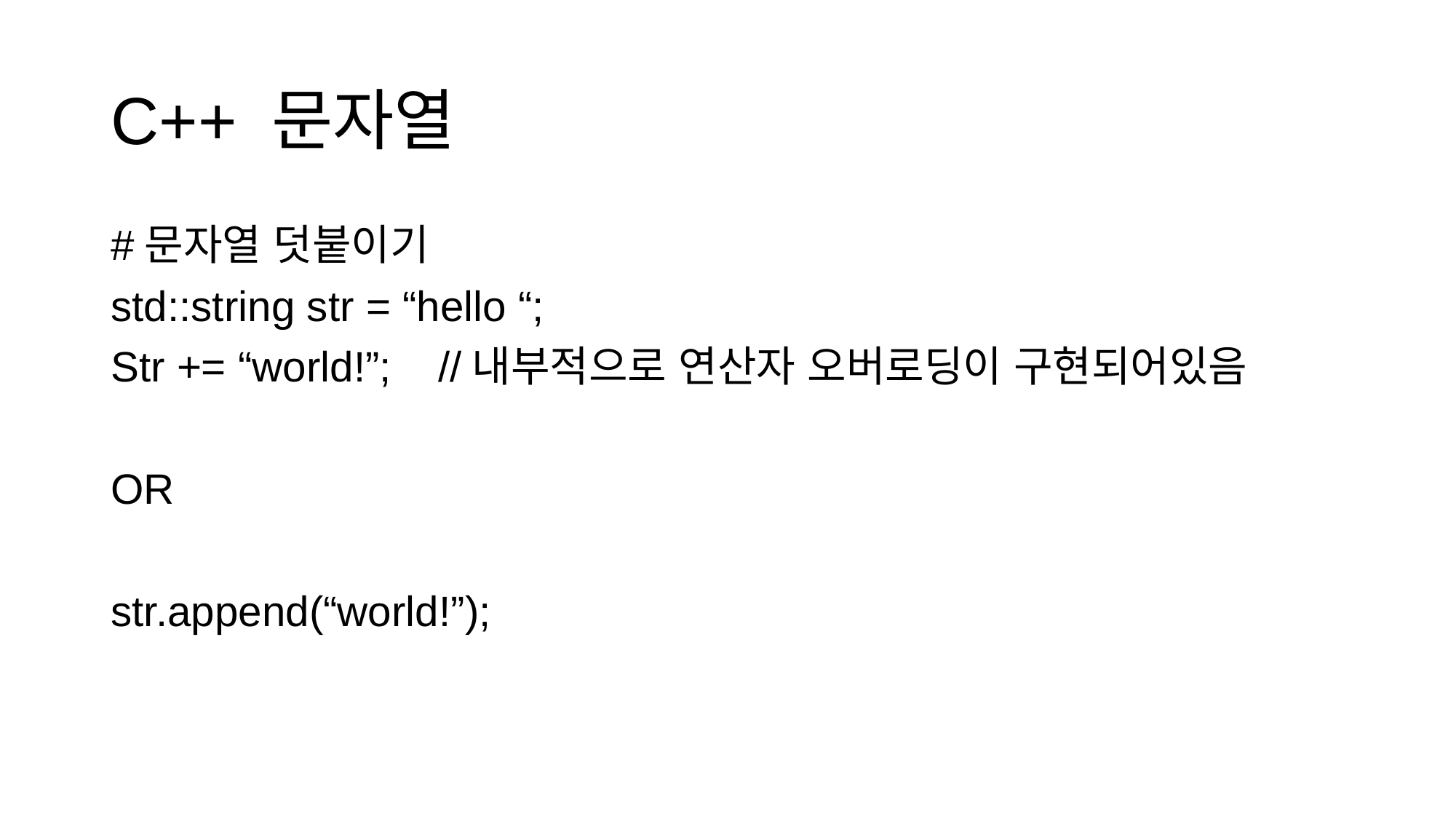

# C++ 문자열
#문자열 덧붙이기
std::string str = “hello “;
Str += “world!”;	//내부적으로 연산자 오버로딩이 구현되어있음

OR

str.append(“world!”);